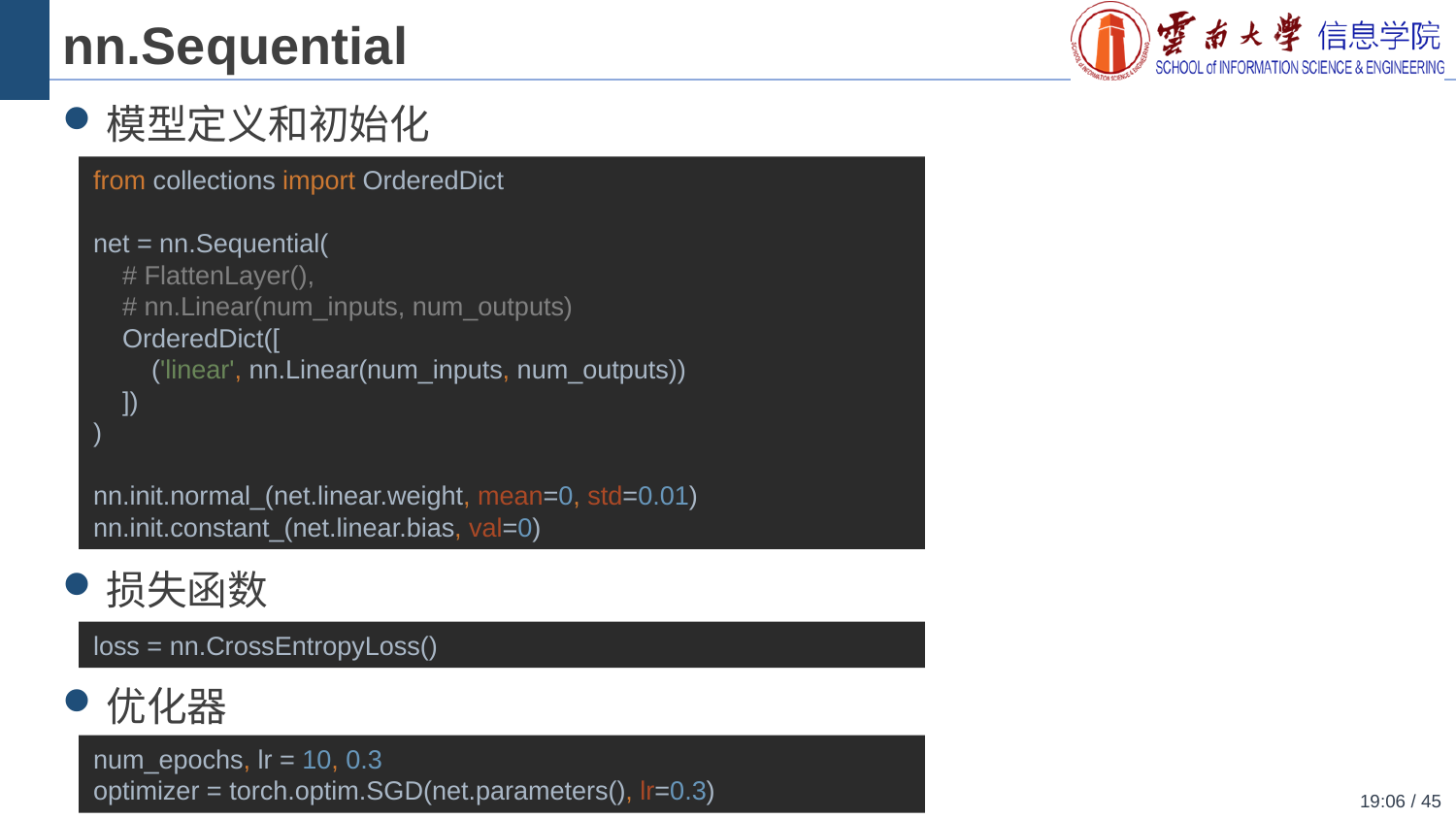

# nn.Sequential
模型定义和初始化

损失函数

优化器

from collections import OrderedDict
net = nn.Sequential(
    # FlattenLayer(),
    # nn.Linear(num_inputs, num_outputs)
    OrderedDict([
        ('linear', nn.Linear(num_inputs, num_outputs))
    ])
)
nn.init.normal_(net.linear.weight, mean=0, std=0.01)
nn.init.constant_(net.linear.bias, val=0)
loss = nn.CrossEntropyLoss()
num_epochs, lr = 10, 0.3
optimizer = torch.optim.SGD(net.parameters(), lr=0.3)